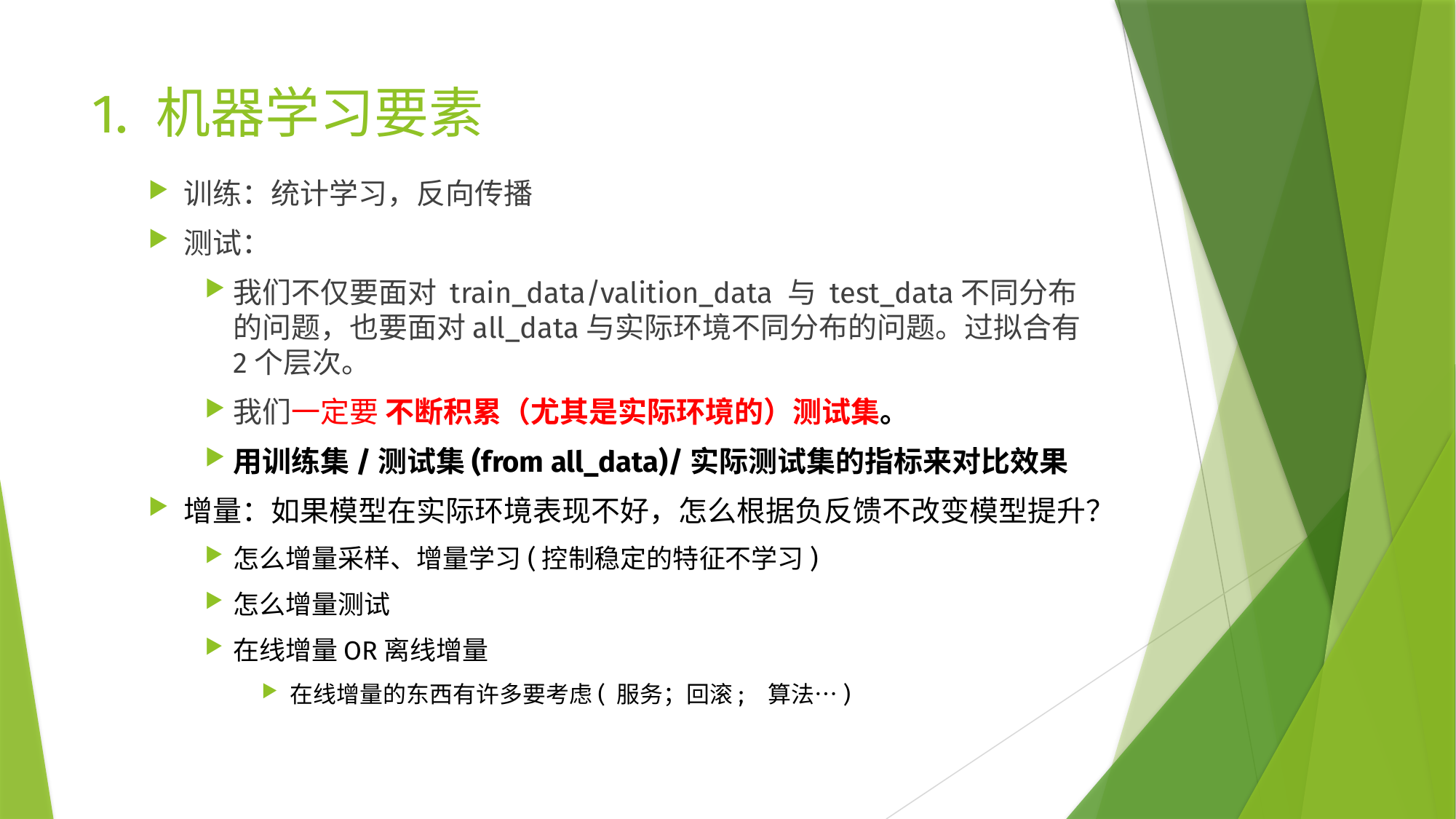

# 1. 机器学习要素
训练：统计学习，反向传播
测试：
我们不仅要面对 train_data/valition_data 与 test_data不同分布的问题，也要面对all_data与实际环境不同分布的问题。过拟合有2个层次。
我们一定要 不断积累（尤其是实际环境的）测试集。
用训练集/测试集(from all_data)/实际测试集的指标来对比效果
增量：如果模型在实际环境表现不好，怎么根据负反馈不改变模型提升？
怎么增量采样、增量学习(控制稳定的特征不学习)
怎么增量测试
在线增量OR离线增量
在线增量的东西有许多要考虑( 服务；回滚;   算法…)